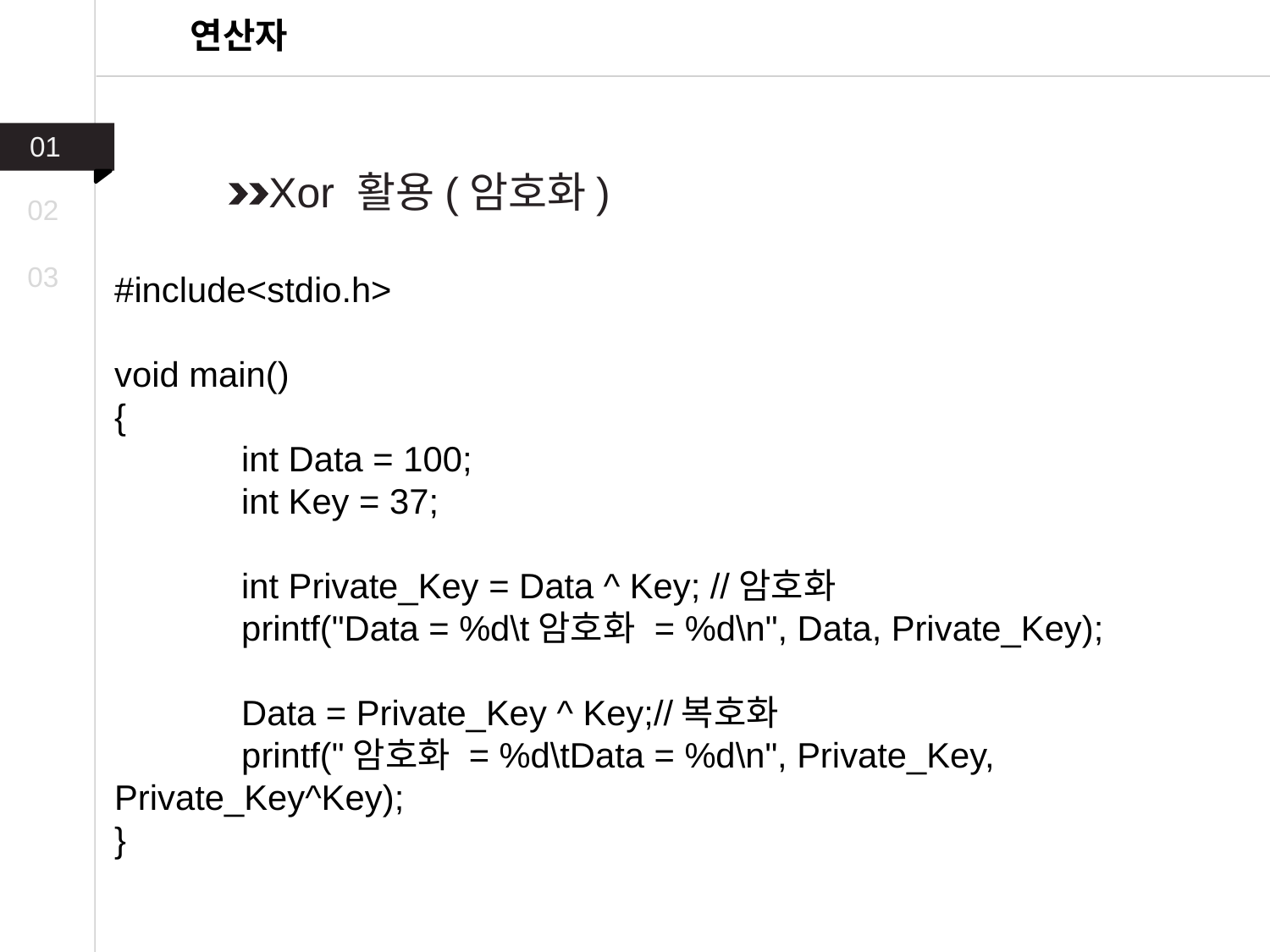

연산자
01

     Xor 활용(암호화)

02
03
#include<stdio.h>

void main()
{
	int Data = 100;
	int Key = 37;

	int Private_Key = Data ^ Key; //암호화
	printf("Data = %d\t암호화 = %d\n", Data, Private_Key);

	Data = Private_Key ^ Key;//복호화
	printf("암호화 = %d\tData = %d\n", Private_Key, Private_Key^Key);
}